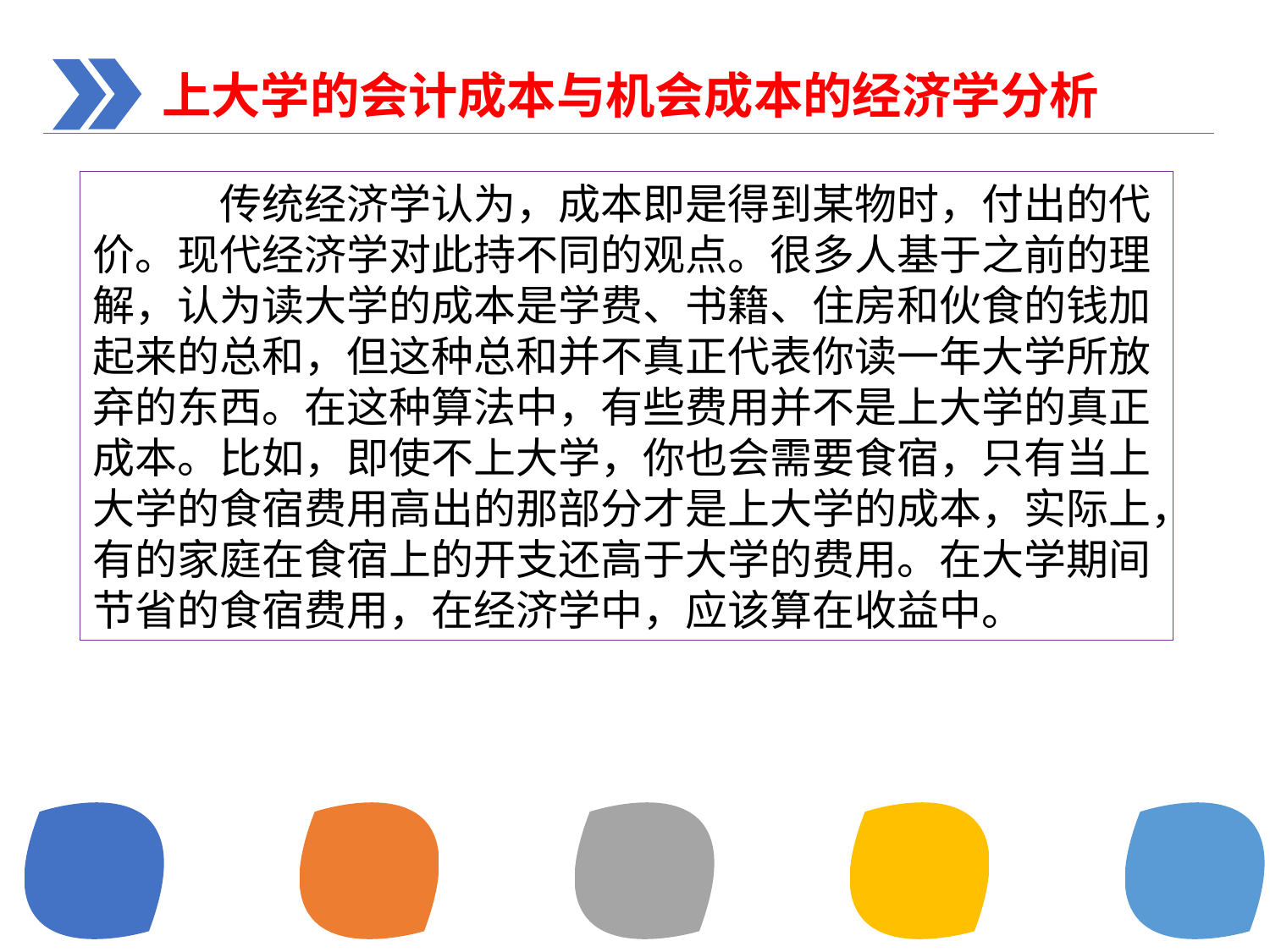

上大学的会计成本与机会成本的经济学分析
	传统经济学认为，成本即是得到某物时，付出的代价。现代经济学对此持不同的观点。很多人基于之前的理解，认为读大学的成本是学费、书籍、住房和伙食的钱加起来的总和，但这种总和并不真正代表你读一年大学所放弃的东西。在这种算法中，有些费用并不是上大学的真正成本。比如，即使不上大学，你也会需要食宿，只有当上大学的食宿费用高出的那部分才是上大学的成本，实际上，有的家庭在食宿上的开支还高于大学的费用。在大学期间节省的食宿费用，在经济学中，应该算在收益中。